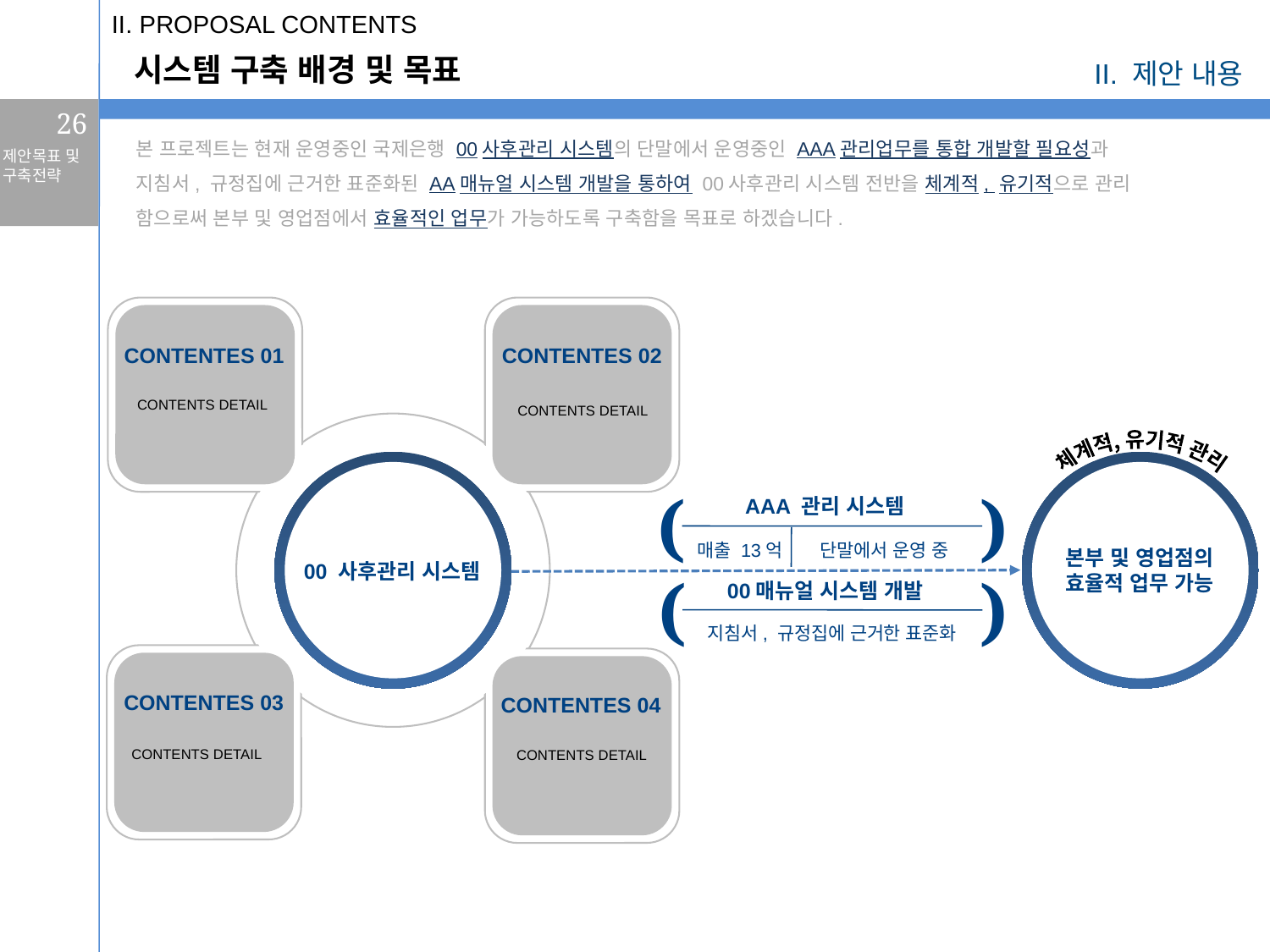

CONTENTES 01
CONTENTES 02
CONTENTS DETAIL
CONTENTS DETAIL

00 사후관리 시스템

본부 및 영업점의
효율적 업무 가능
(                )
AAA 관리 시스템
매출 13억
단말에서 운영 중
(                )
00매뉴얼 시스템 개발
지침서, 규정집에 근거한 표준화
CONTENTES 03
CONTENTES 04
CONTENTS DETAIL
CONTENTS DETAIL
체계적, 유기적 관리